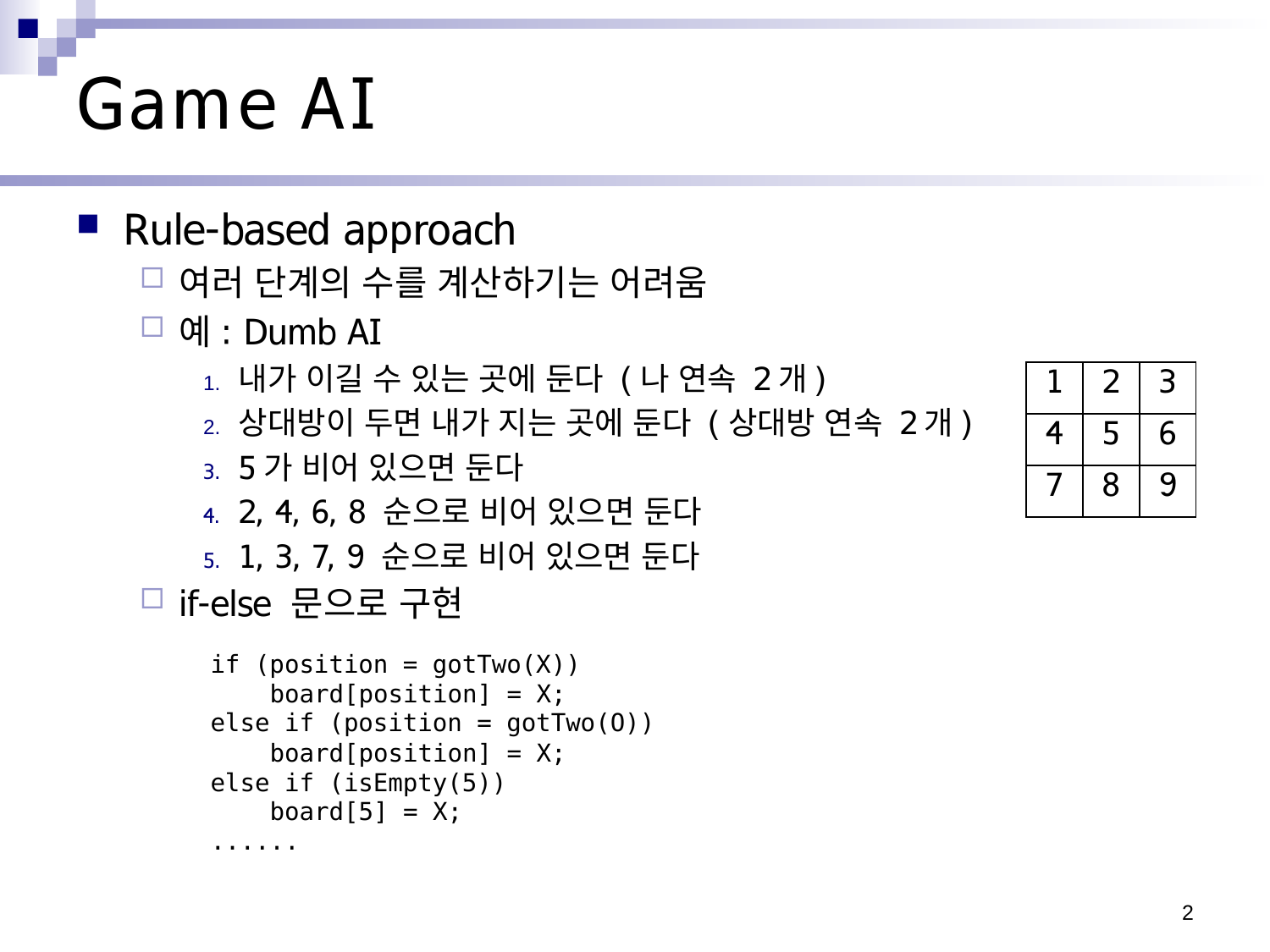

# Game AI
Rule-based approach
여러 단계의 수를 계산하기는 어려움
예: Dumb AI
내가 이길 수 있는 곳에 둔다 (나 연속 2개)
상대방이 두면 내가 지는 곳에 둔다 (상대방 연속 2개)
5가 비어 있으면 둔다
2, 4, 6, 8 순으로 비어 있으면 둔다
1, 3, 7, 9 순으로 비어 있으면 둔다
if-else 문으로 구현

| 1 | 2 | 3 |
| --- | --- | --- |
| 4 | 5 | 6 |
| 7 | 8 | 9 |
if (position = gotTwo(X))
    board[position] = X;
else if (position = gotTwo(O))
    board[position] = X;
else if (isEmpty(5))
    board[5] = X;
......

2